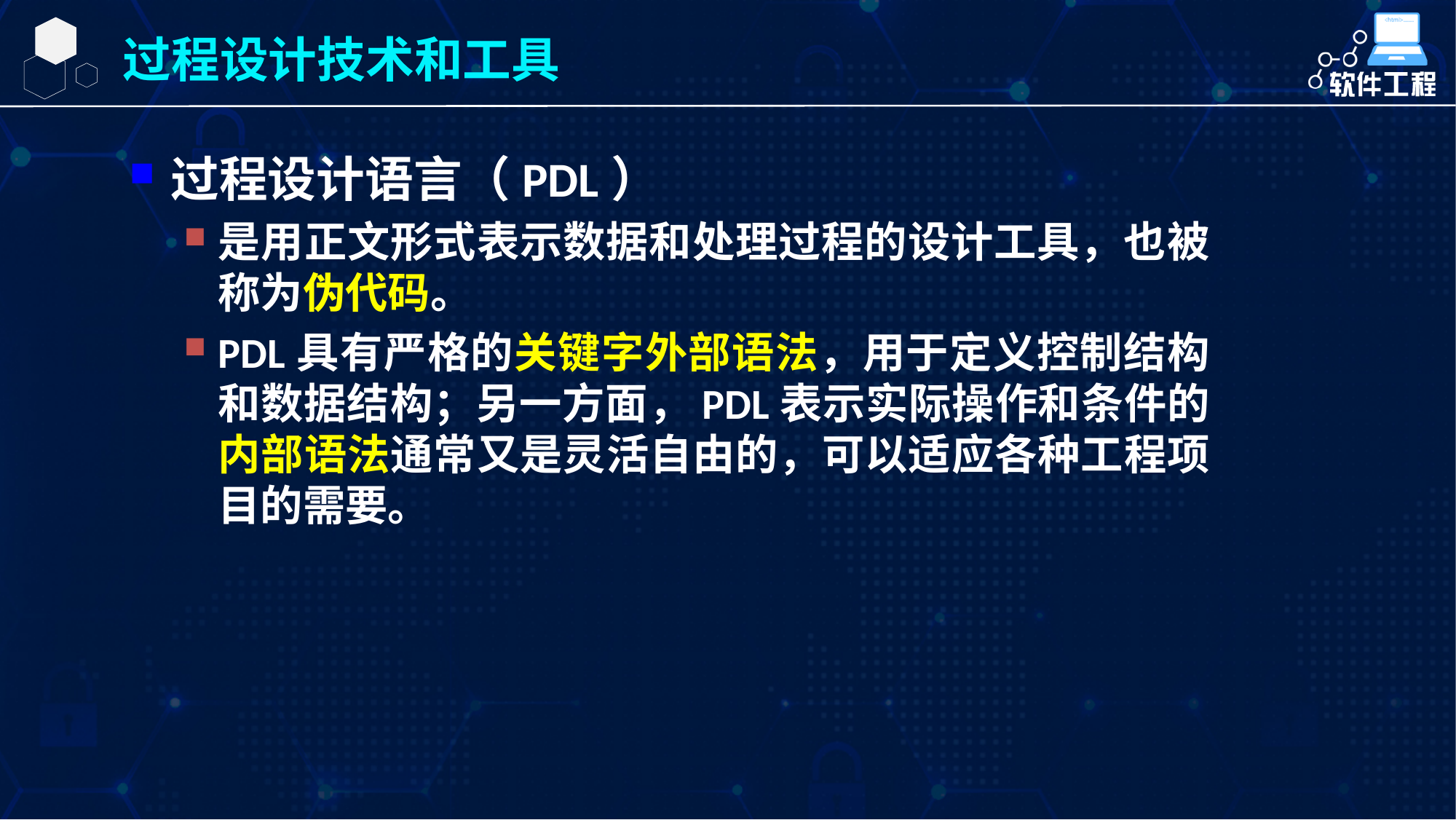

过程设计技术和工具
过程设计语言（PDL）
是用正文形式表示数据和处理过程的设计工具，也被称为伪代码。
PDL具有严格的关键字外部语法，用于定义控制结构和数据结构；另一方面，PDL表示实际操作和条件的内部语法通常又是灵活自由的，可以适应各种工程项目的需要。